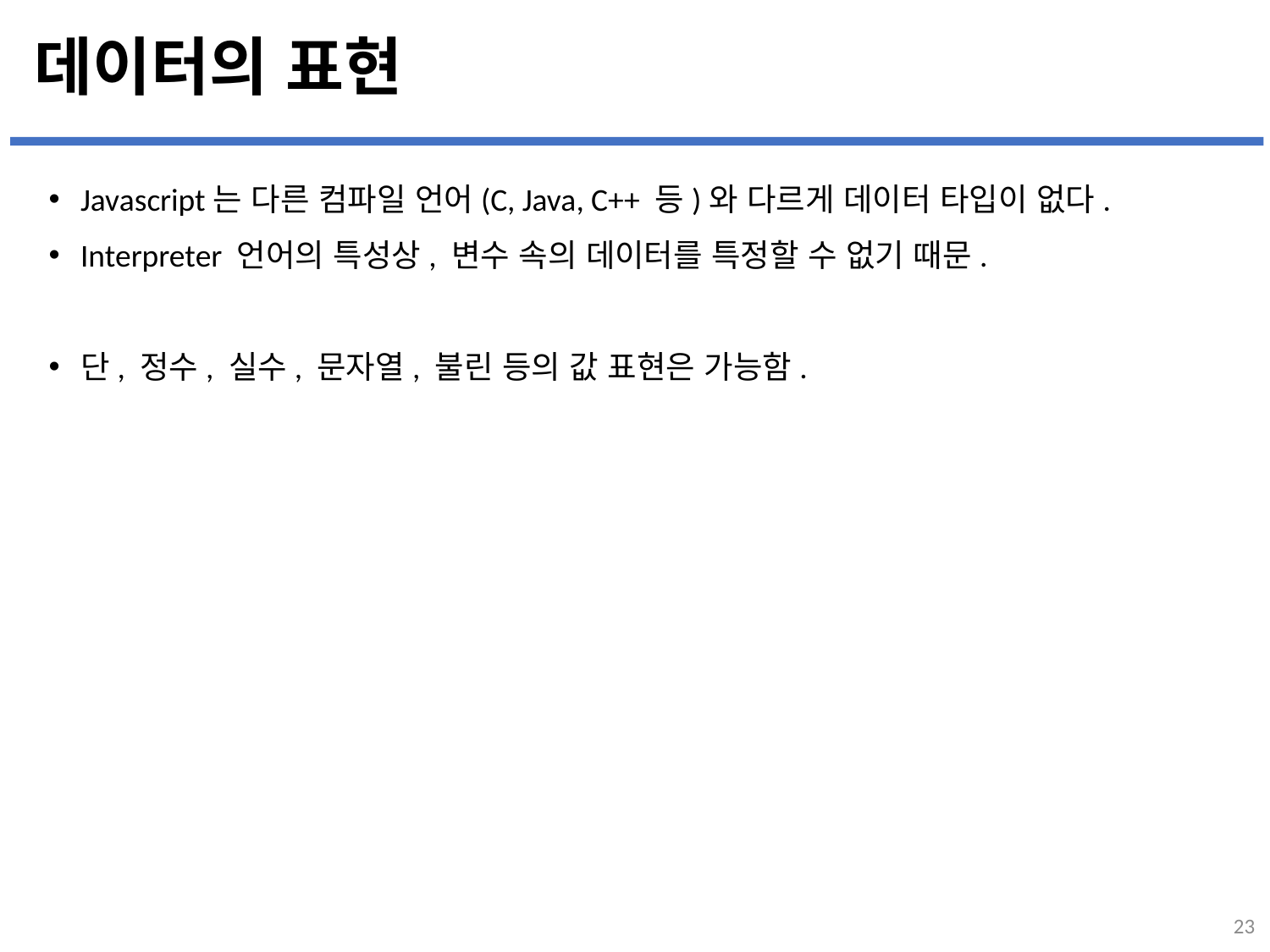

# 데이터의 표현
Javascript는 다른 컴파일 언어(C, Java, C++ 등)와 다르게 데이터 타입이 없다.
Interpreter 언어의 특성상, 변수 속의 데이터를 특정할 수 없기 때문.

단, 정수, 실수, 문자열, 불린 등의 값 표현은 가능함.

23